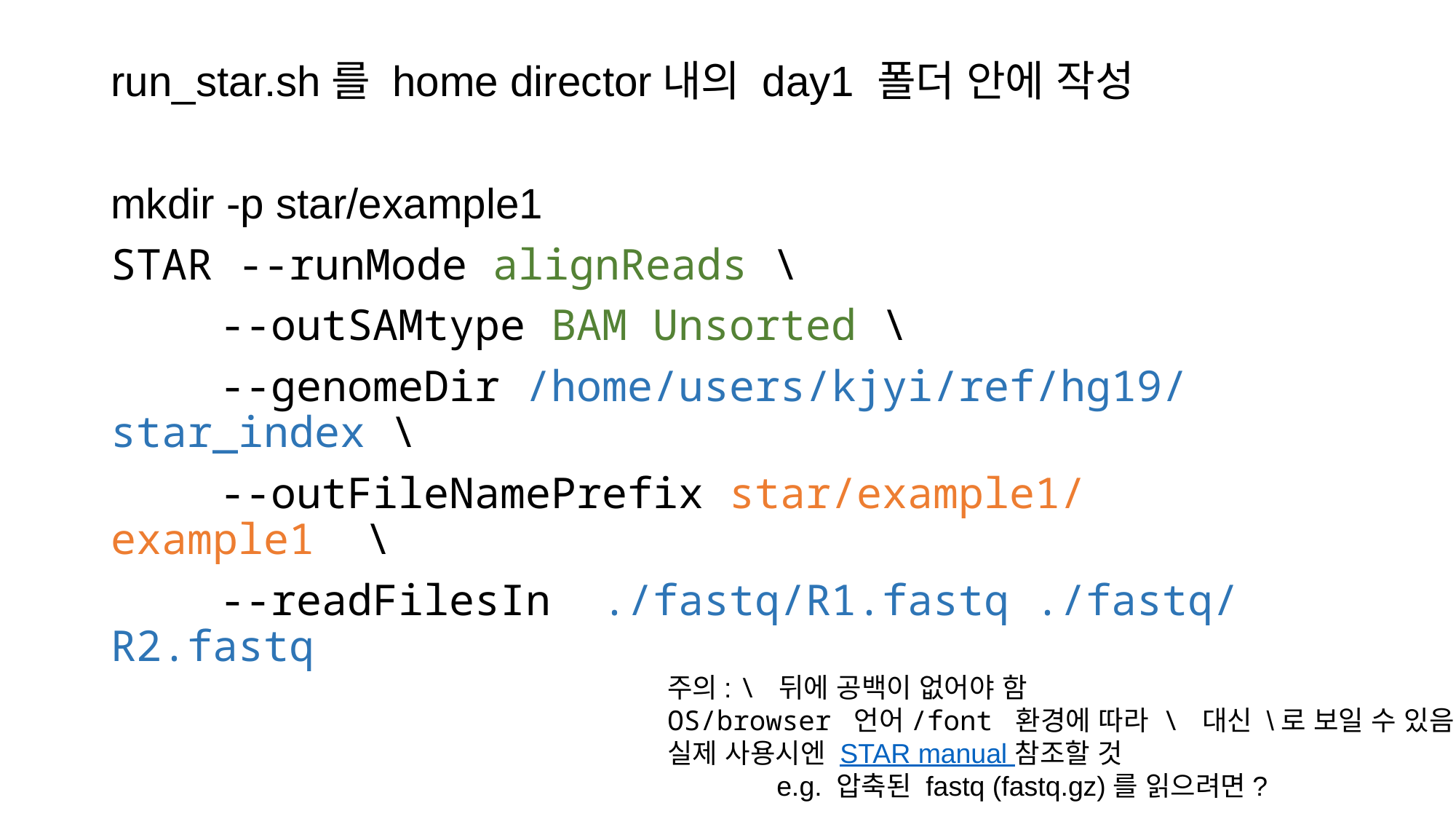

#
run_star.sh를 home director내의 day1 폴더 안에 작성

mkdir -p star/example1
STAR --runMode alignReads \
	--outSAMtype BAM Unsorted \
	--genomeDir /home/users/kjyi/ref/hg19/star_index \
	--outFileNamePrefix star/example1/example1  \
	--readFilesIn  ./fastq/R1.fastq ./fastq/R2.fastq

주의: \ 뒤에 공백이 없어야 함
OS/browser 언어/font 환경에 따라 \ 대신 \로 보일 수 있음
실제 사용시엔 STAR manual 참조할 것
	e.g. 압축된 fastq (fastq.gz)를 읽으려면?